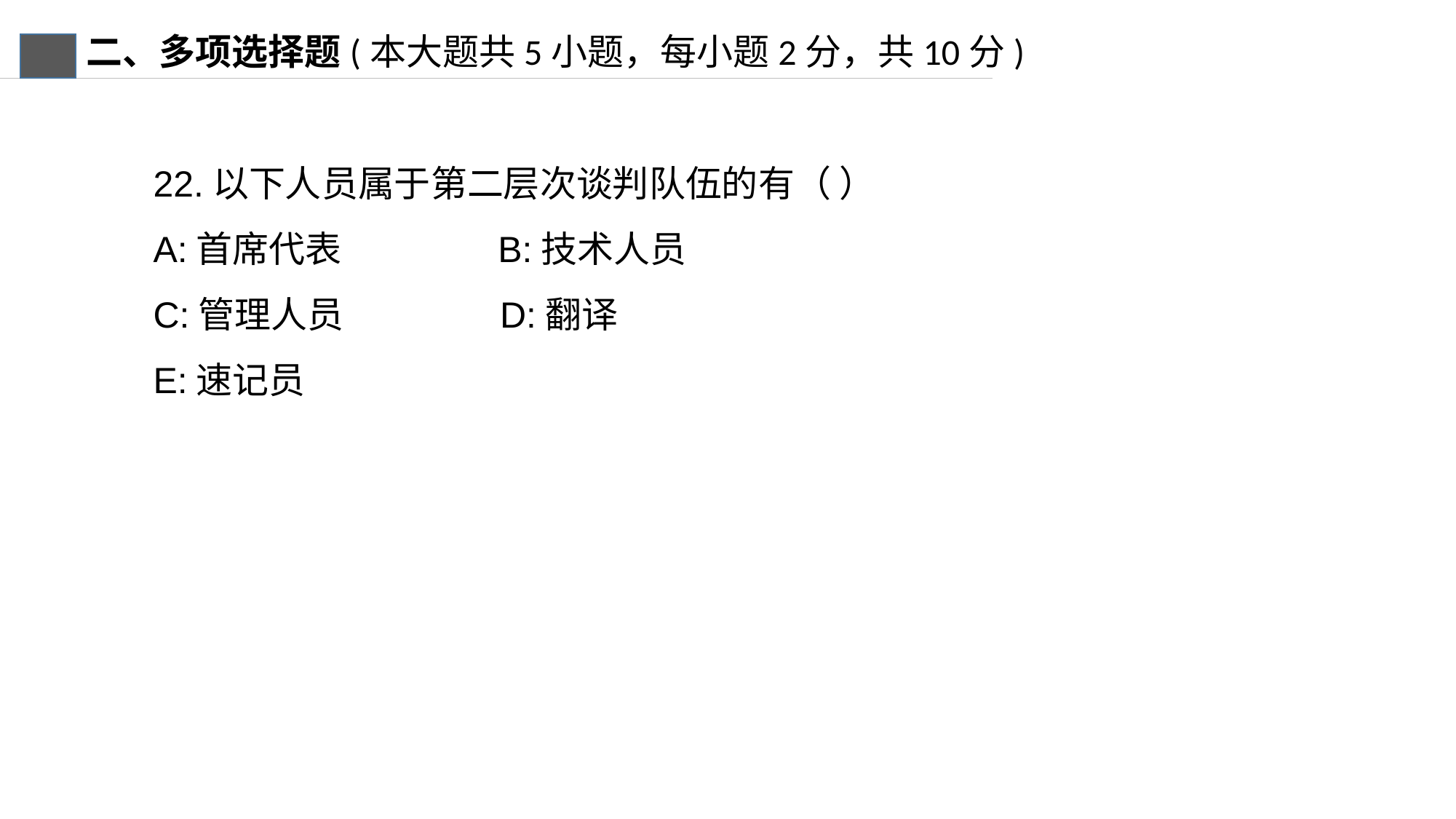

二、多项选择题(本大题共5小题，每小题2分，共10分)

22.以下人员属于第二层次谈判队伍的有（ ）
A:首席代表                  B:技术人员
C:管理人员                  D:翻译
E:速记员